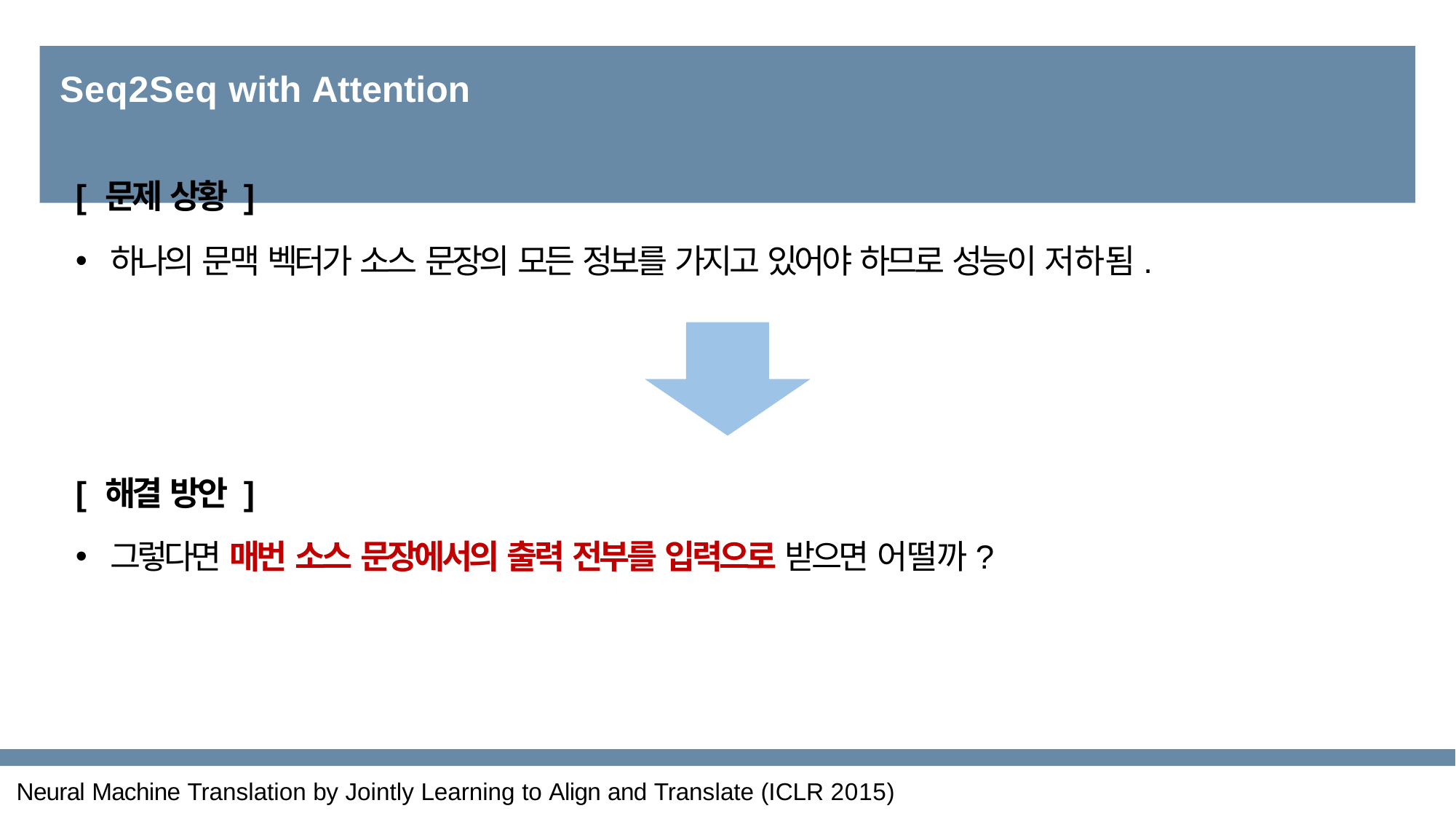

# Seq2Seq with Attention
[ 문제 상황 ]
하나의 문맥 벡터가 소스 문장의 모든 정보를 가지고 있어야 하므로 성능이 저하됨.

[ 해결 방안 ]
그렇다면 매번 소스 문장에서의 출력 전부를 입력으로 받으면 어떨까?

Neural Machine Translation by Jointly Learning to Align and Translate (ICLR 2015)